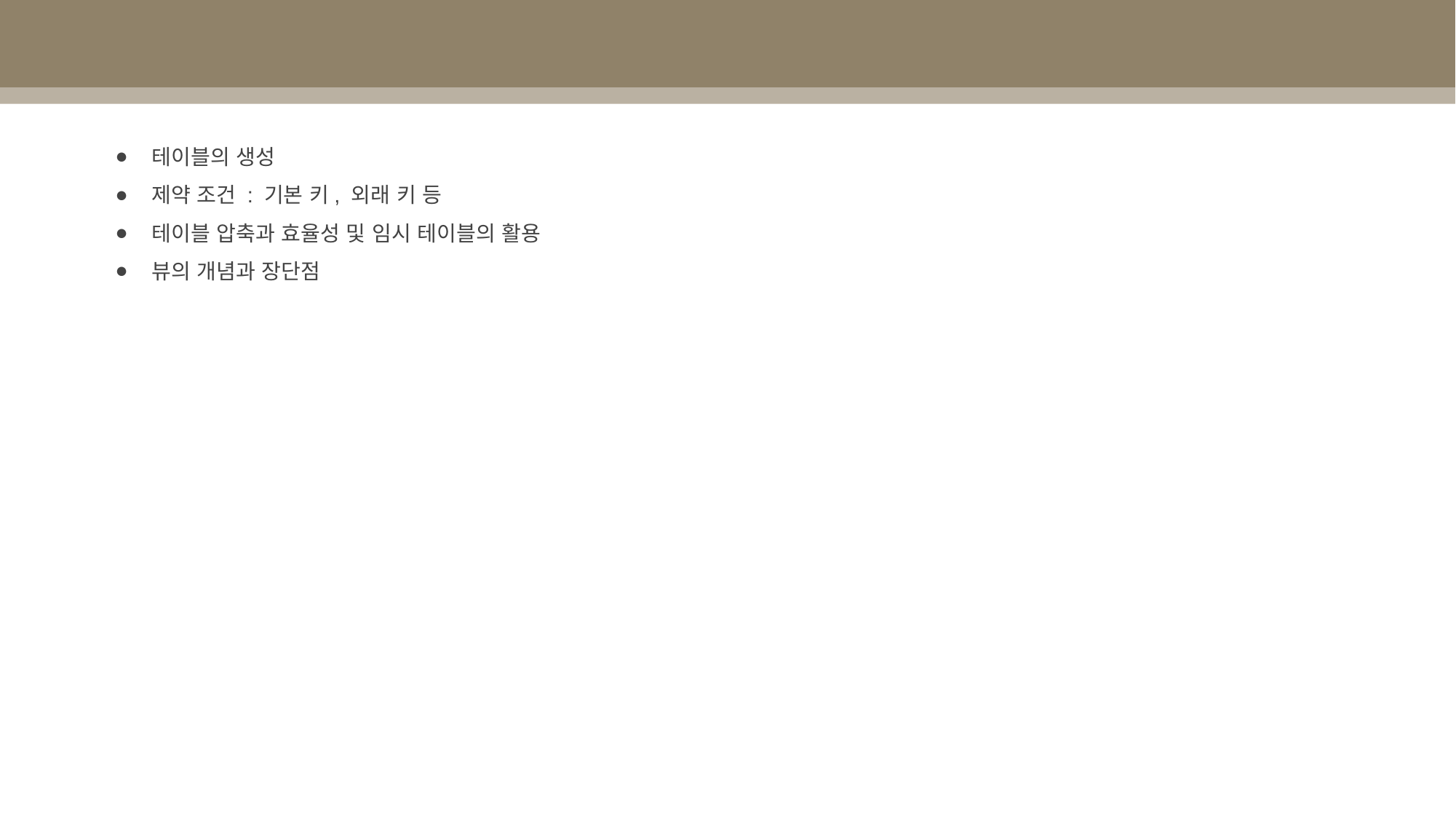

테이블의 생성
제약 조건 : 기본 키, 외래 키 등
테이블 압축과 효율성 및 임시 테이블의 활용
뷰의 개념과 장단점